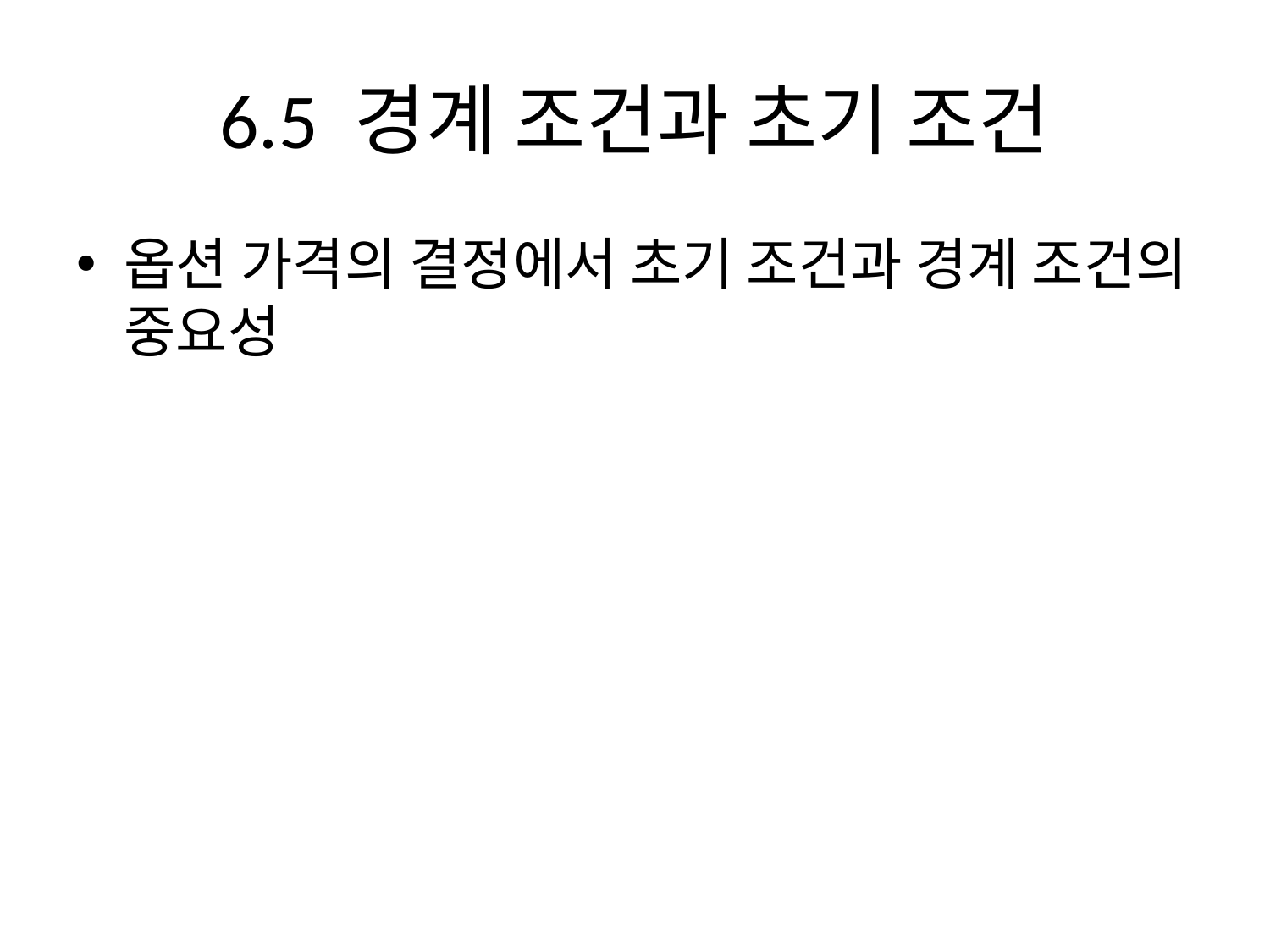

# 6.5 경계 조건과 초기 조건
옵션 가격의 결정에서 초기 조건과 경계 조건의 중요성